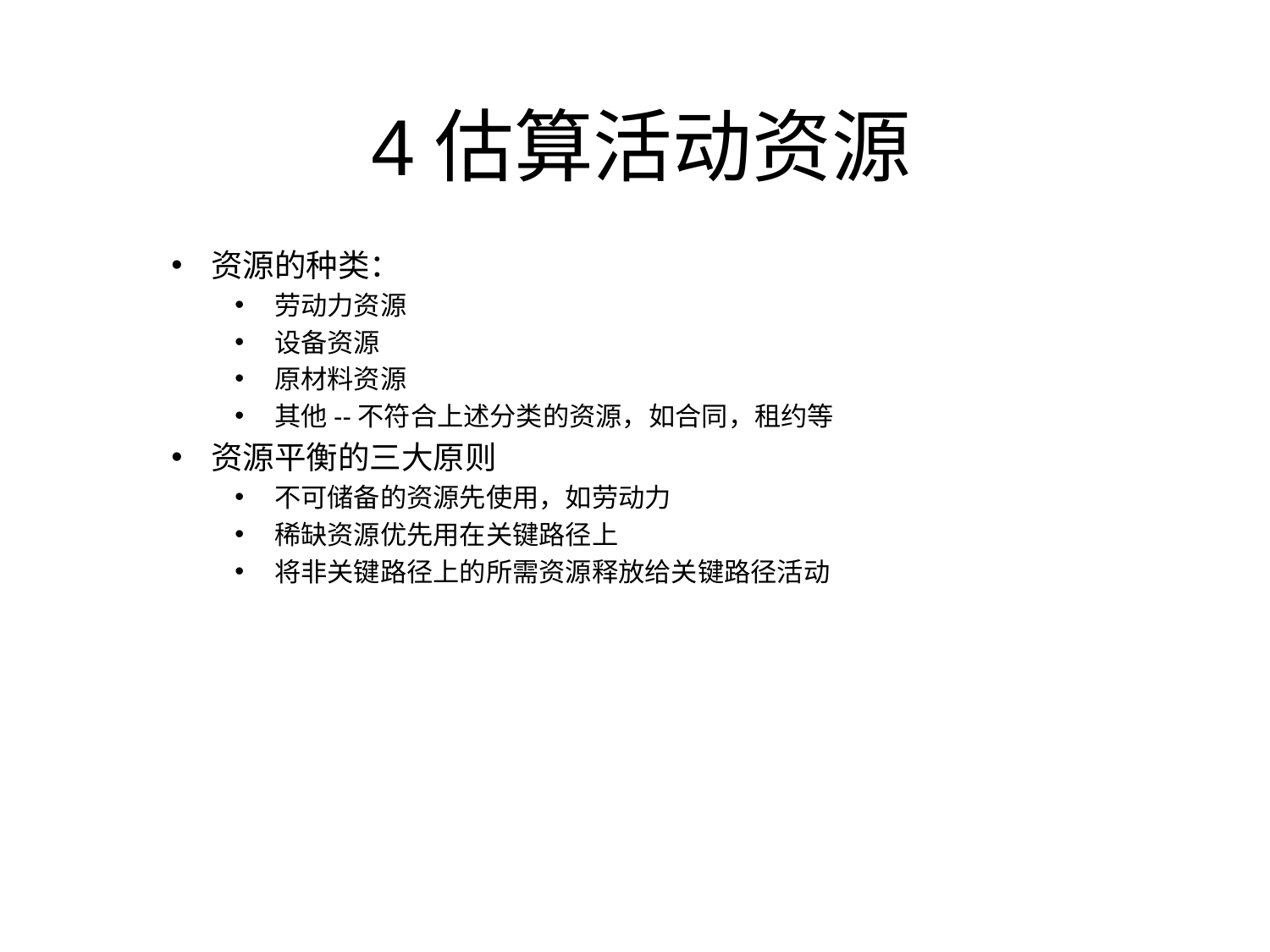

# 4估算活动资源
资源的种类：
劳动力资源
设备资源
原材料资源
其他--不符合上述分类的资源，如合同，租约等
资源平衡的三大原则
不可储备的资源先使用，如劳动力
稀缺资源优先用在关键路径上
将非关键路径上的所需资源释放给关键路径活动